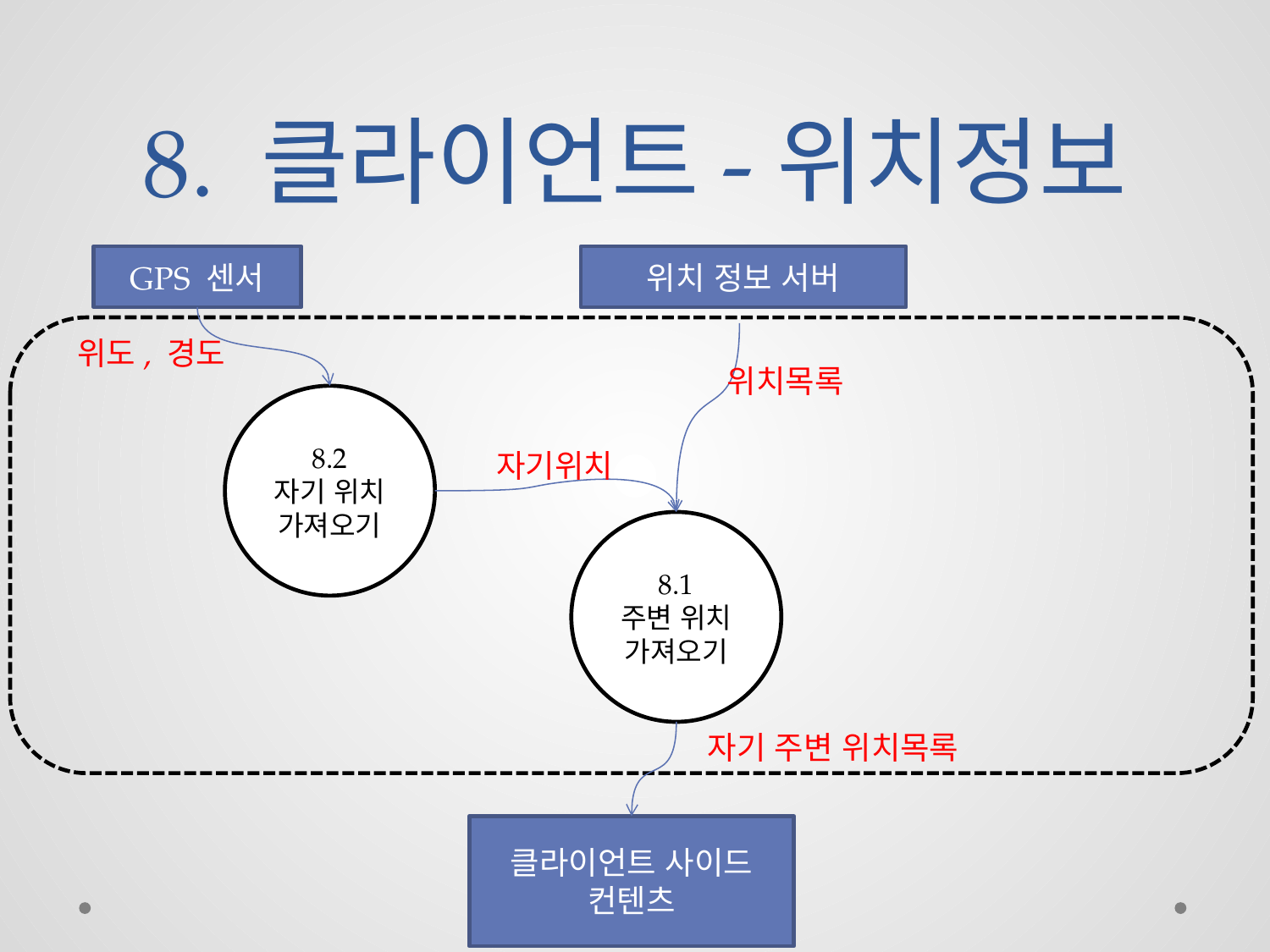

# 8. 클라이언트-위치정보
GPS 센서
위치 정보 서버

위도, 경도
위치목록
8.2
자기 위치
가져오기
자기위치
8.1
주변 위치
가져오기
자기 주변 위치목록
클라이언트 사이드
컨텐츠